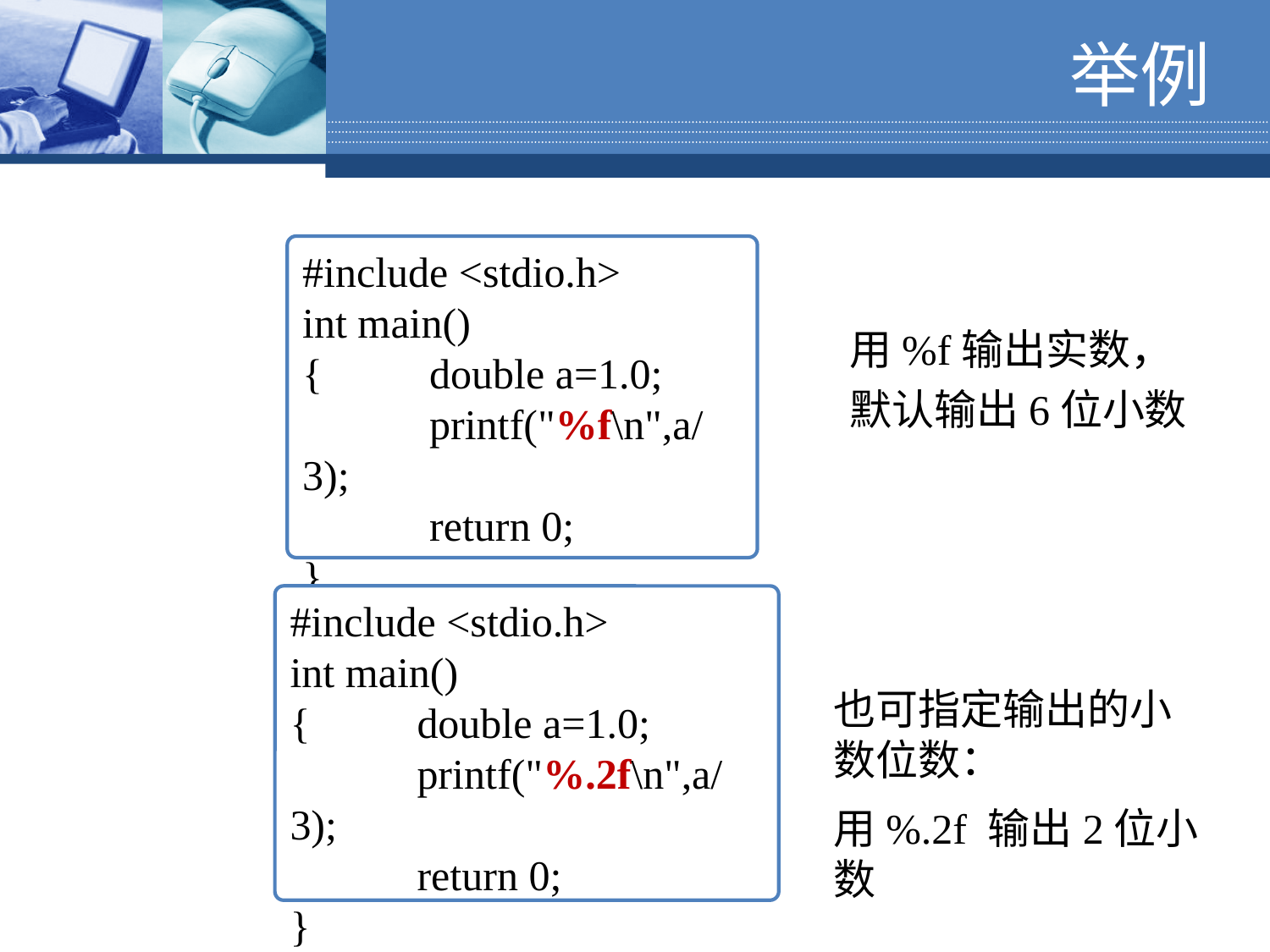

举例
#include <stdio.h>
int main()
{	double a=1.0;
	printf("%f\n",a/3);
	return 0;
}
用%f输出实数，默认输出6位小数
#include <stdio.h>
int main()
{	double a=1.0;
	printf("%.2f\n",a/3);
	return 0;
}
也可指定输出的小数位数：
用%.2f 输出2位小数